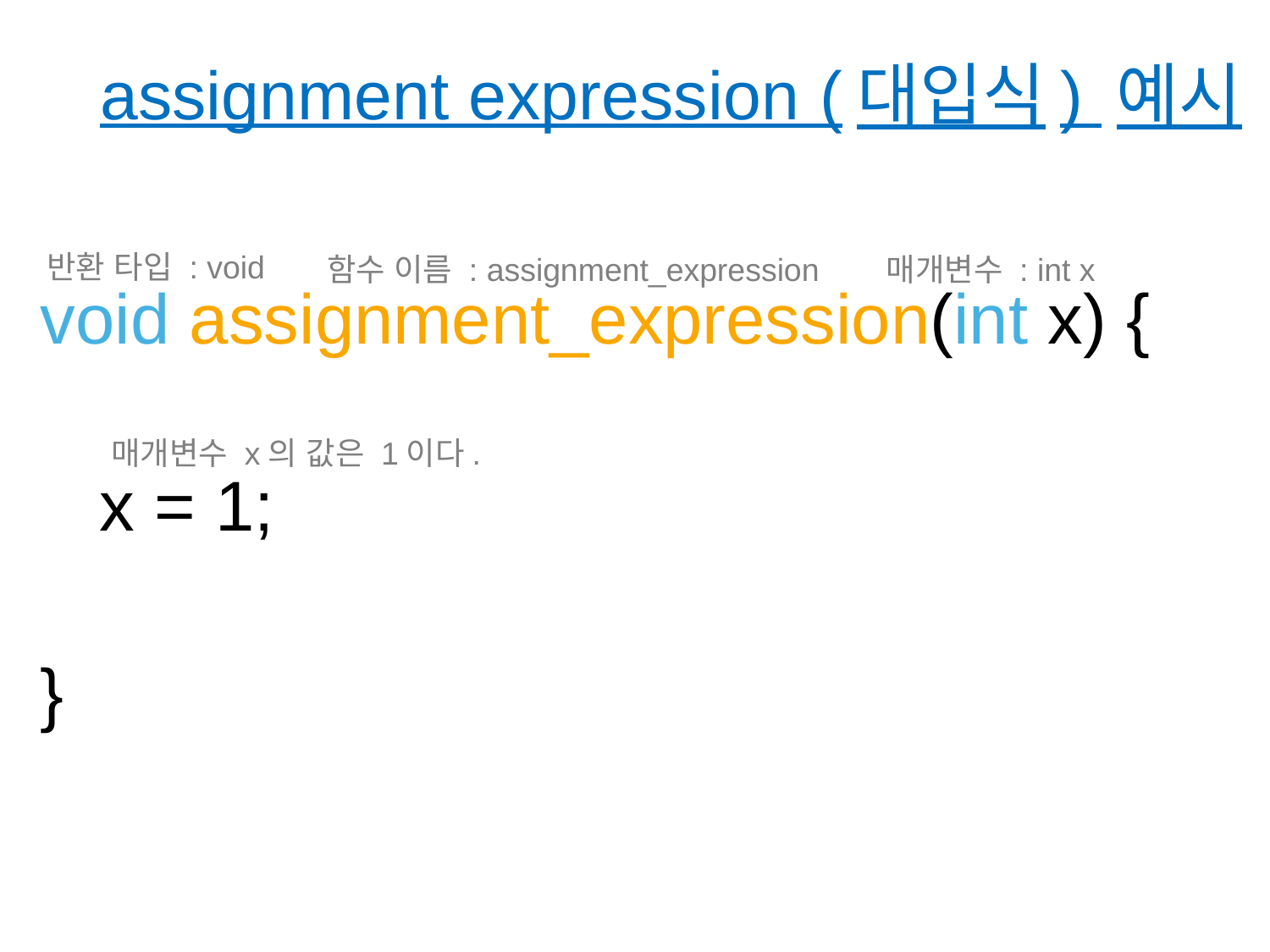

# assignment expression (대입식) 예시
반환 타입 : void
함수 이름 : assignment_expression
매개변수 : int x
void assignment_expression(int x) {

   x = 1;

}
매개변수 x의 값은 1이다.